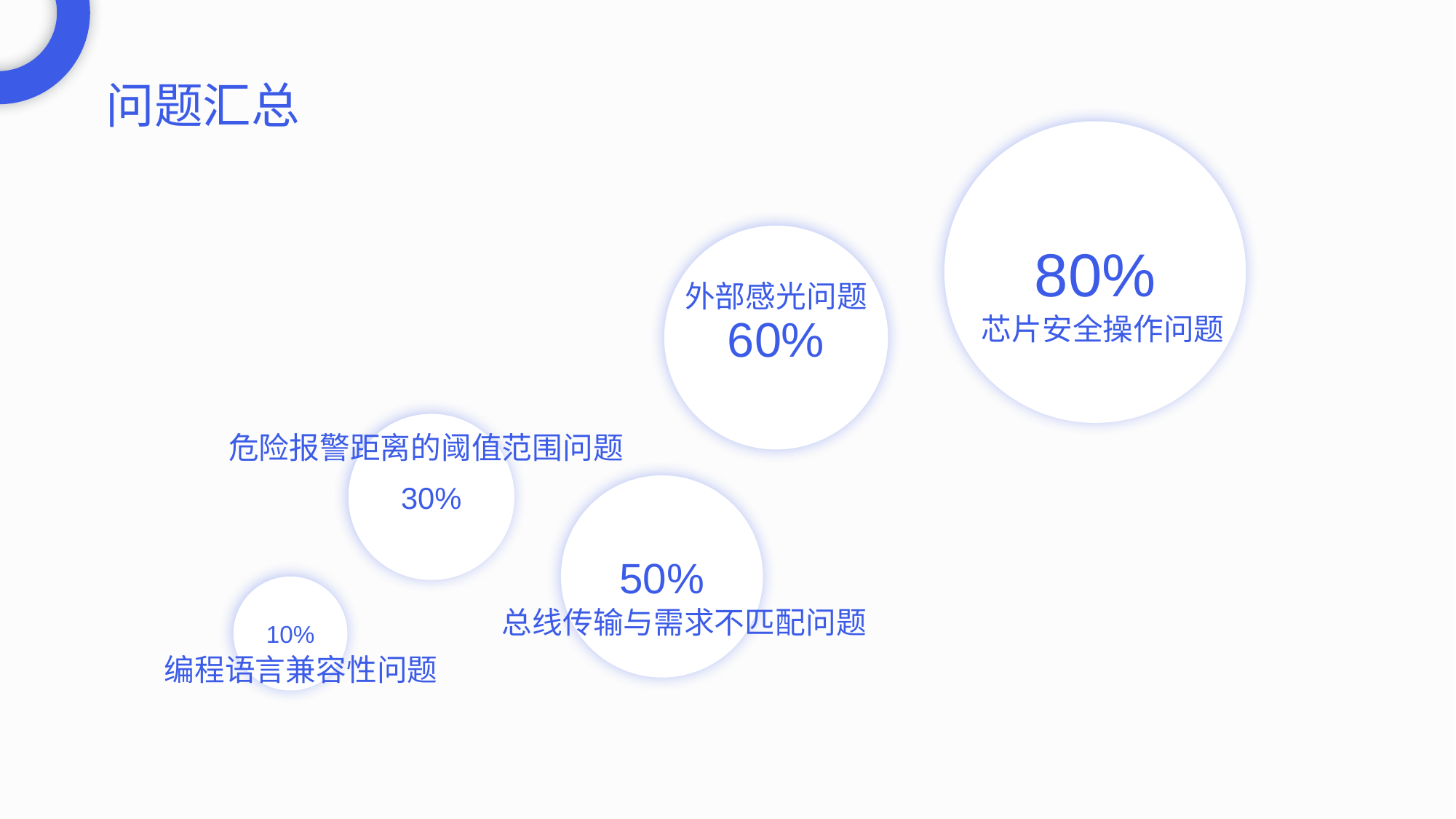

问题汇总
80%
芯片安全操作问题
60%
外部感光问题
30%
危险报警距离的阈值范围问题
50%
总线传输与需求不匹配问题
10%
编程语言兼容性问题